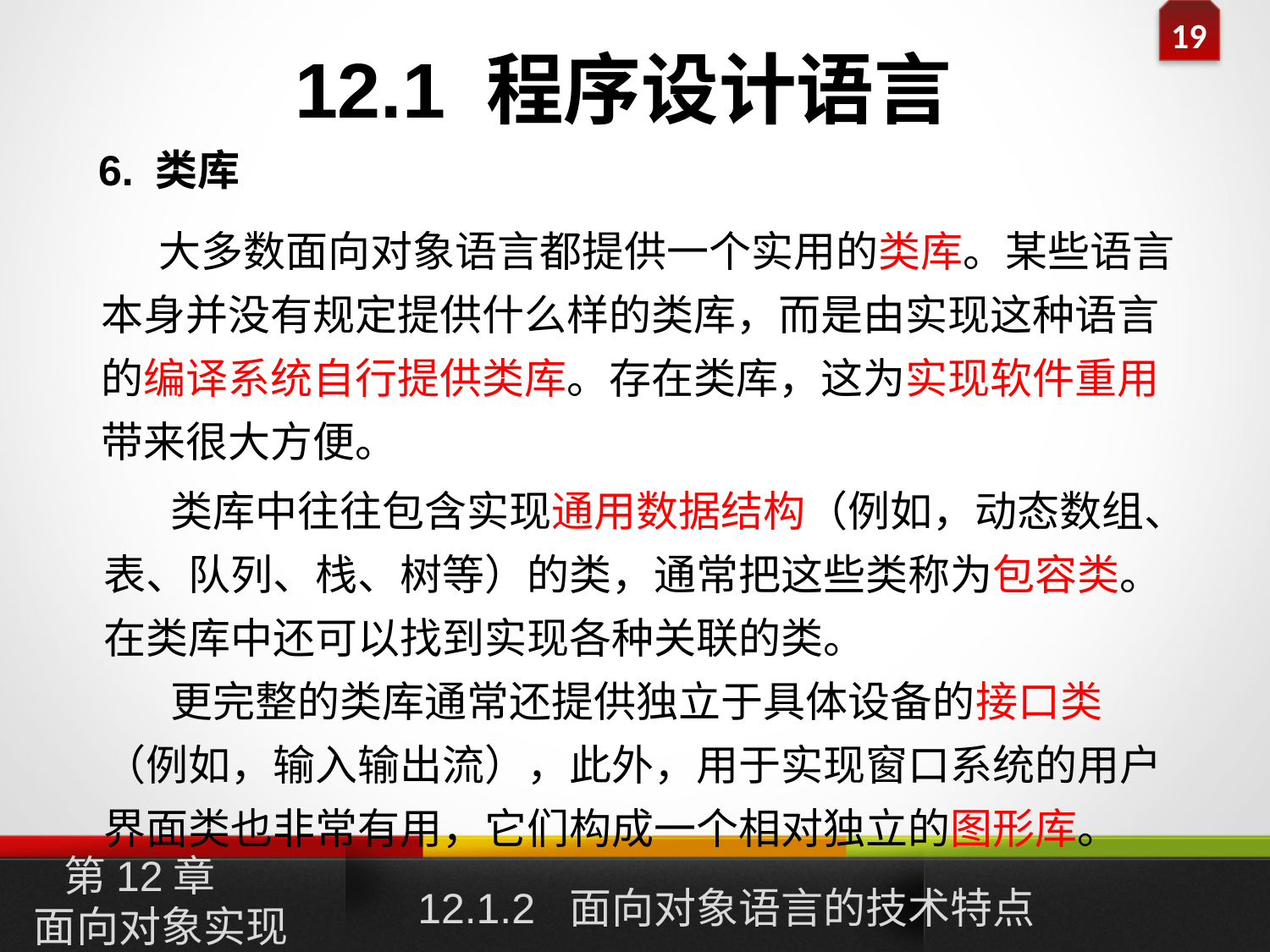

12.1 程序设计语言
6. 类库
     大多数面向对象语言都提供一个实用的类库。某些语言本身并没有规定提供什么样的类库，而是由实现这种语言的编译系统自行提供类库。存在类库，这为实现软件重用带来很大方便。
      类库中往往包含实现通用数据结构（例如，动态数组、表、队列、栈、树等）的类，通常把这些类称为包容类。在类库中还可以找到实现各种关联的类。
      更完整的类库通常还提供独立于具体设备的接口类（例如，输入输出流），此外，用于实现窗口系统的用户界面类也非常有用，它们构成一个相对独立的图形库。
12.1.2  面向对象语言的技术特点